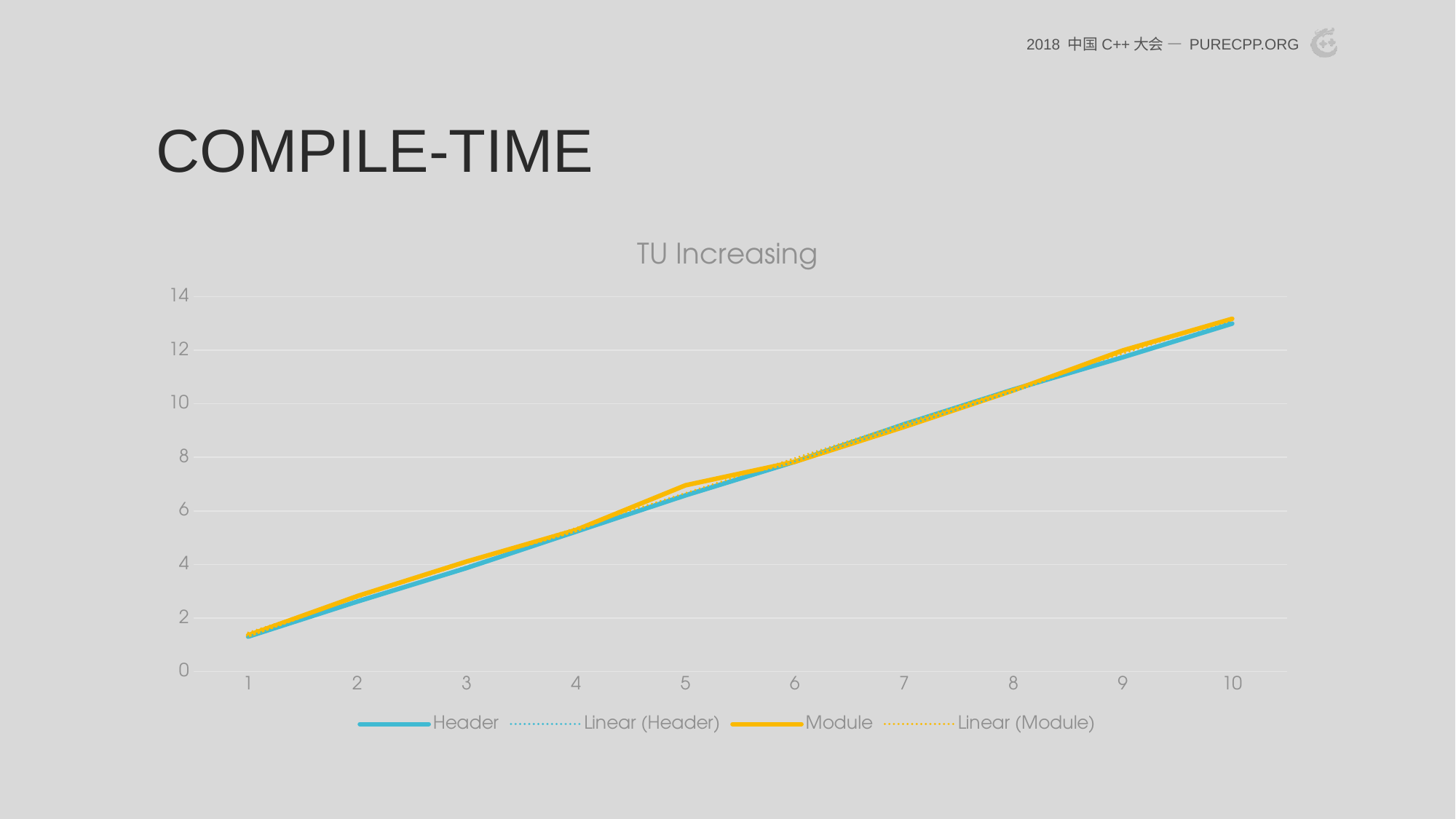

# compile-time
2018 中国C++大会 — purecpp.org

### Chart: TU Increasing

| Category | Header | Module |
|---|---|---|
| 1 | 1.305 | 1.358 |
| 2 | 2.617 | 2.821 |
| 3 | 3.87 | 4.11 |
| 4 | 5.228 | 5.289 |
| 5 | 6.579 | 6.954 |
| 6 | 7.836 | 7.834 |
| 7 | 9.236 | 9.135 |
| 8 | 10.533 | 10.499 |
| 9 | 11.735 | 11.99 |
| 10 | 12.992 | 13.171 |